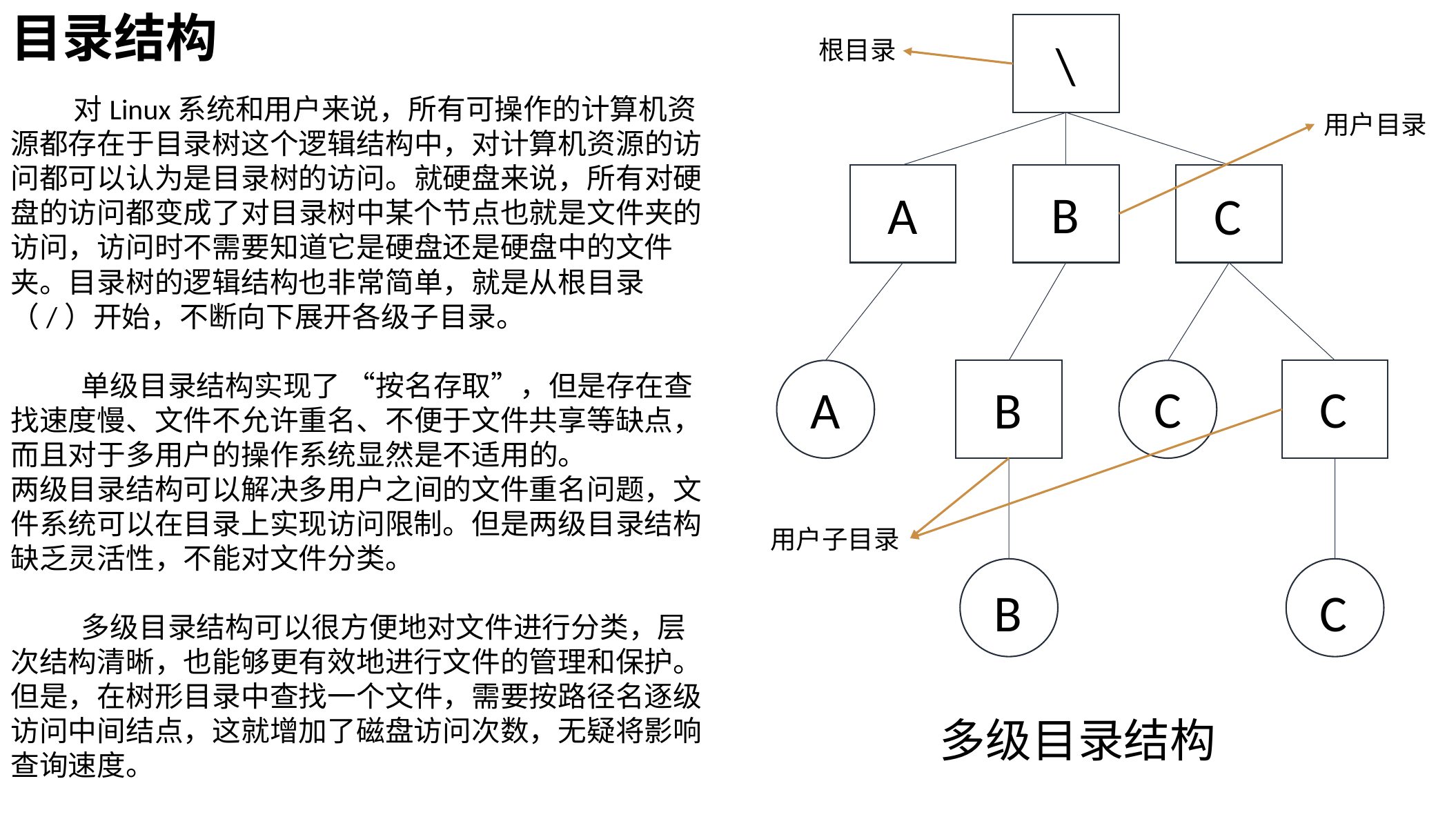

目录结构

             对Linux系统和用户来说，所有可操作的计算机资源都存在于目录树这个逻辑结构中，对计算机资源的访问都可以认为是目录树的访问。就硬盘来说，所有对硬盘的访问都变成了对目录树中某个节点也就是文件夹的访问，访问时不需要知道它是硬盘还是硬盘中的文件夹。目录树的逻辑结构也非常简单，就是从根目录（/）开始，不断向下展开各级子目录。

          单级目录结构实现了 “按名存取”，但是存在查找速度慢、文件不允许重名、不便于文件共享等缺点，而且对于多用户的操作系统显然是不适用的。
两级目录结构可以解决多用户之间的文件重名问题，文件系统可以在目录上实现访问限制。但是两级目录结构缺乏灵活性，不能对文件分类。

          多级目录结构可以很方便地对文件进行分类，层次结构清晰，也能够更有效地进行文件的管理和保护。但是，在树形目录中查找一个文件，需要按路径名逐级访问中间结点，这就增加了磁盘访问次数，无疑将影响查询速度。
\
根目录
用户目录
A

B
A
C

C
C
A
B
用户子目录

B
C
多级目录结构